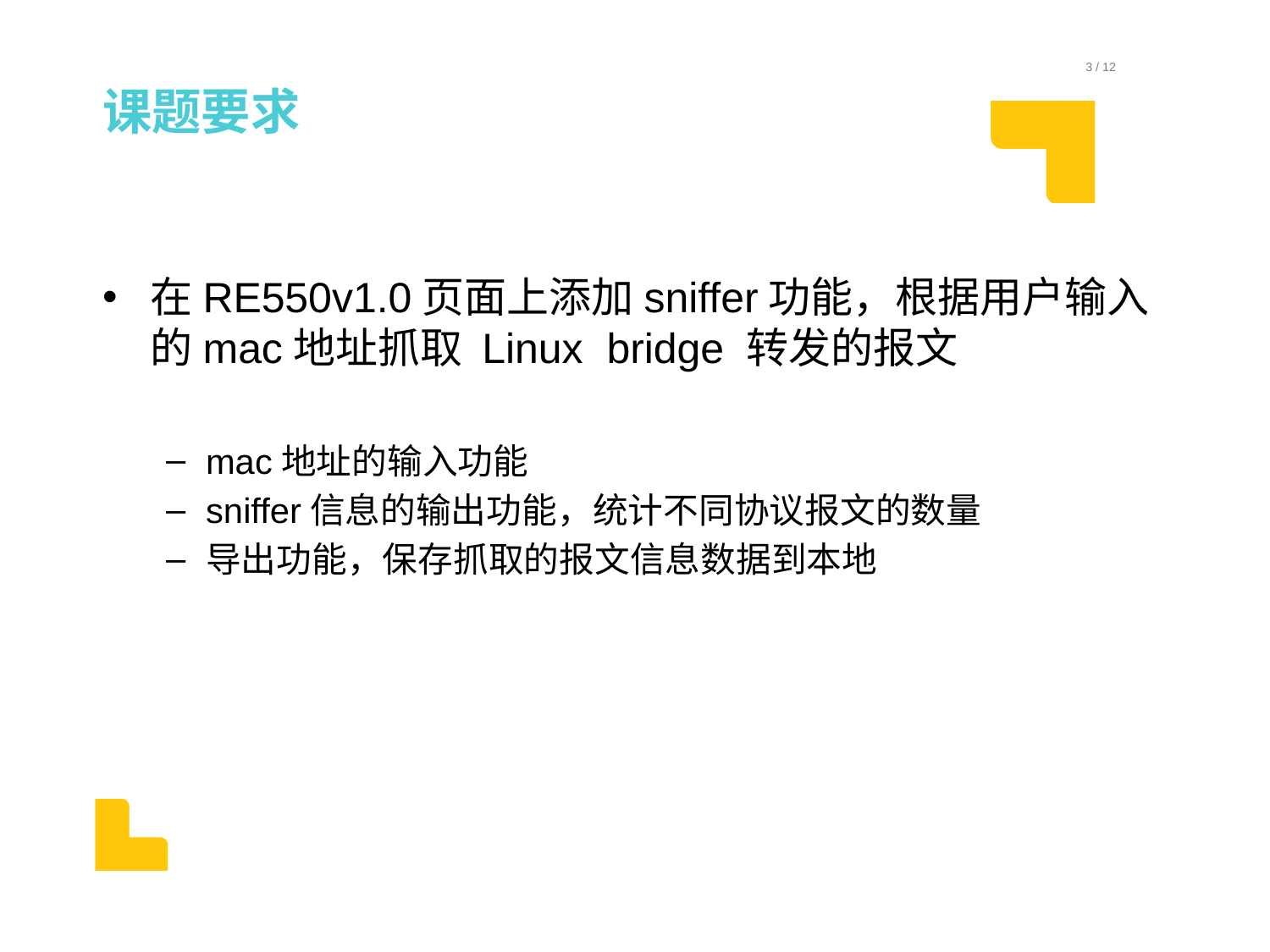

课题要求

在RE550v1.0页面上添加sniffer功能，根据用户输入的mac地址抓取 Linux  bridge 转发的报文

mac地址的输入功能
sniffer信息的输出功能，统计不同协议报文的数量
导出功能，保存抓取的报文信息数据到本地